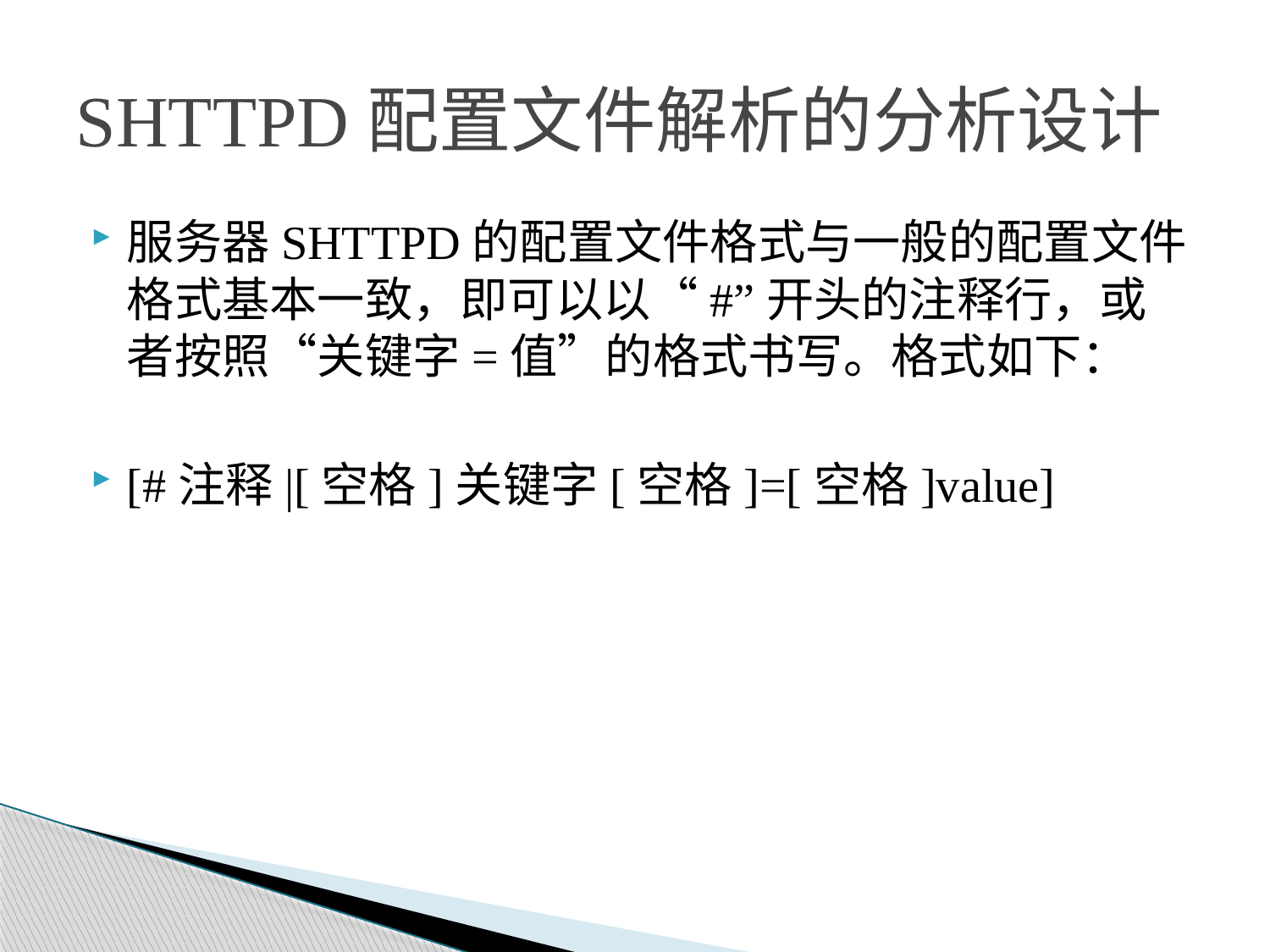

# SHTTPD配置文件解析的分析设计
服务器SHTTPD的配置文件格式与一般的配置文件格式基本一致，即可以以“#”开头的注释行，或者按照“关键字=值”的格式书写。格式如下：

[#注释|[空格]关键字[空格]=[空格]value]